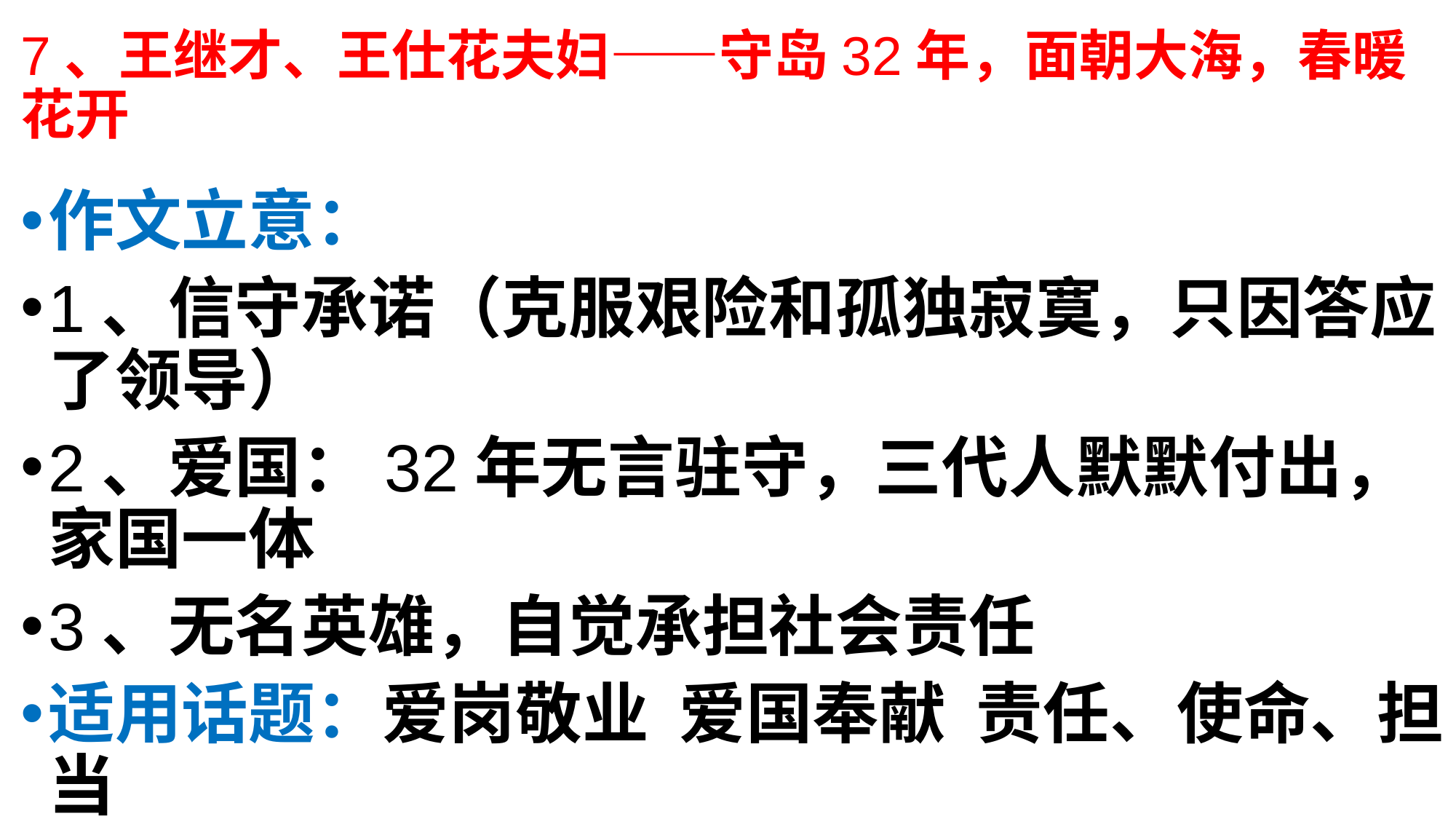

# 7、王继才、王仕花夫妇——守岛32年，面朝大海，春暖花开
作文立意：
1、信守承诺（克服艰险和孤独寂寞，只因答应了领导）
2、爱国：32年无言驻守，三代人默默付出，家国一体
3、无名英雄，自觉承担社会责任
适用话题：爱岗敬业  爱国奉献  责任、使命、担当